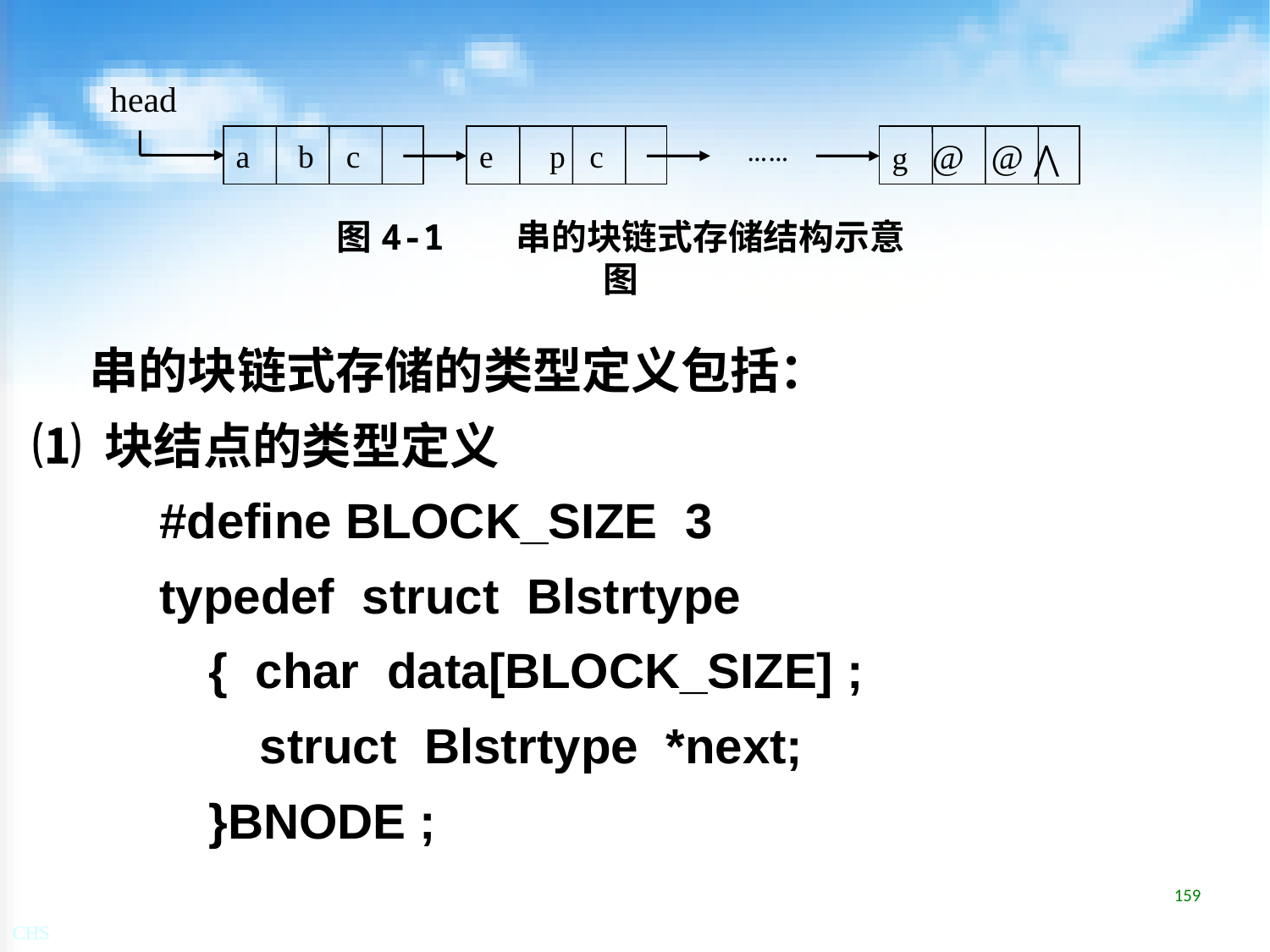

head

a      b    c

e       p   c

⋯⋯
g   @   @ ⋀

图4-1   串的块链式存储结构示意图
    串的块链式存储的类型定义包括：
⑴ 块结点的类型定义
#define BLOCK_SIZE  3
typedef  struct  Blstrtype
{  char  data[BLOCK_SIZE] ;
struct  Blstrtype  *next;
}BNODE ;
159